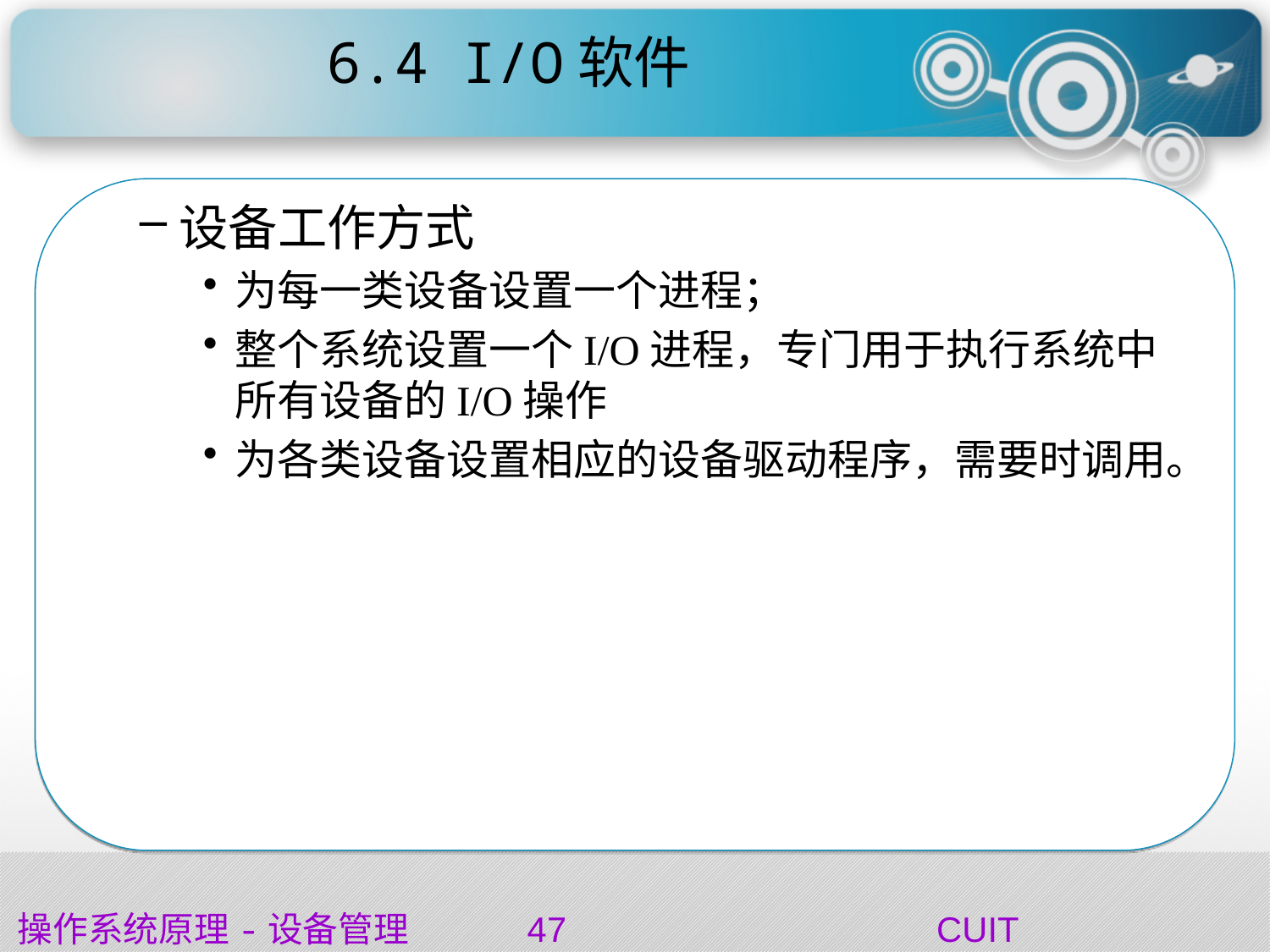

# 6.4 I/O软件
设备工作方式
为每一类设备设置一个进程；
整个系统设置一个I/O进程，专门用于执行系统中所有设备的I/O操作
为各类设备设置相应的设备驱动程序，需要时调用。